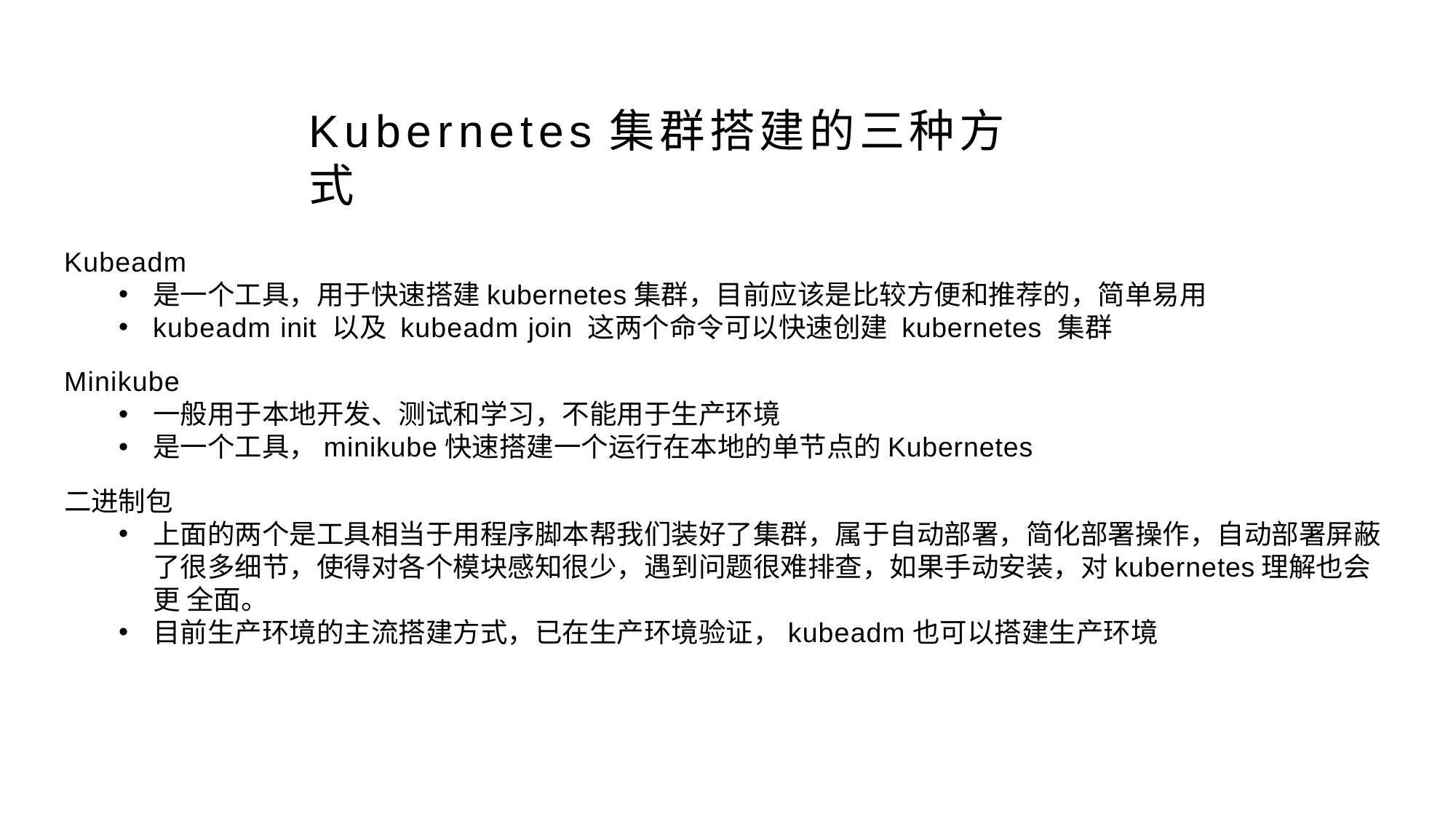

# Kubernetes集群搭建的三种方式
Kubeadm
是一个工具，用于快速搭建kubernetes集群，目前应该是比较方便和推荐的，简单易用
kubeadm init 以及 kubeadm join 这两个命令可以快速创建 kubernetes 集群

Minikube
一般用于本地开发、测试和学习，不能用于生产环境
是一个工具，minikube快速搭建一个运行在本地的单节点的Kubernetes

二进制包
上面的两个是工具相当于用程序脚本帮我们装好了集群，属于自动部署，简化部署操作，自动部署屏蔽 了很多细节，使得对各个模块感知很少，遇到问题很难排查，如果手动安装，对kubernetes理解也会更 全面。
目前生产环境的主流搭建方式，已在生产环境验证，kubeadm也可以搭建生产环境